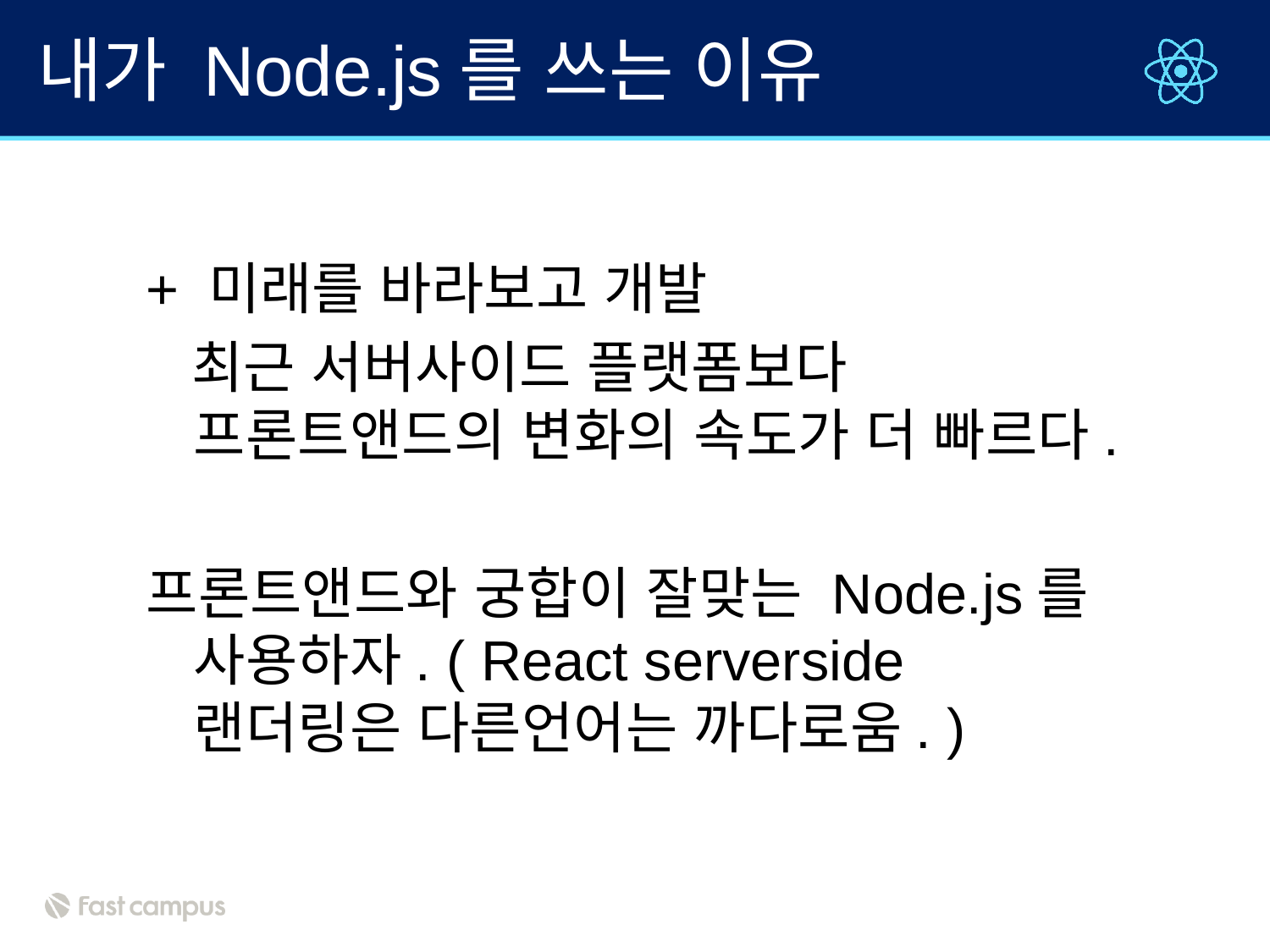

# 내가 Node.js를 쓰는 이유
+ 미래를 바라보고 개발
  최근 서버사이드 플랫폼보다 프론트앤드의 변화의 속도가 더 빠르다.

프론트앤드와 궁합이 잘맞는 Node.js를 사용하자. ( React serverside 랜더링은 다른언어는 까다로움. )